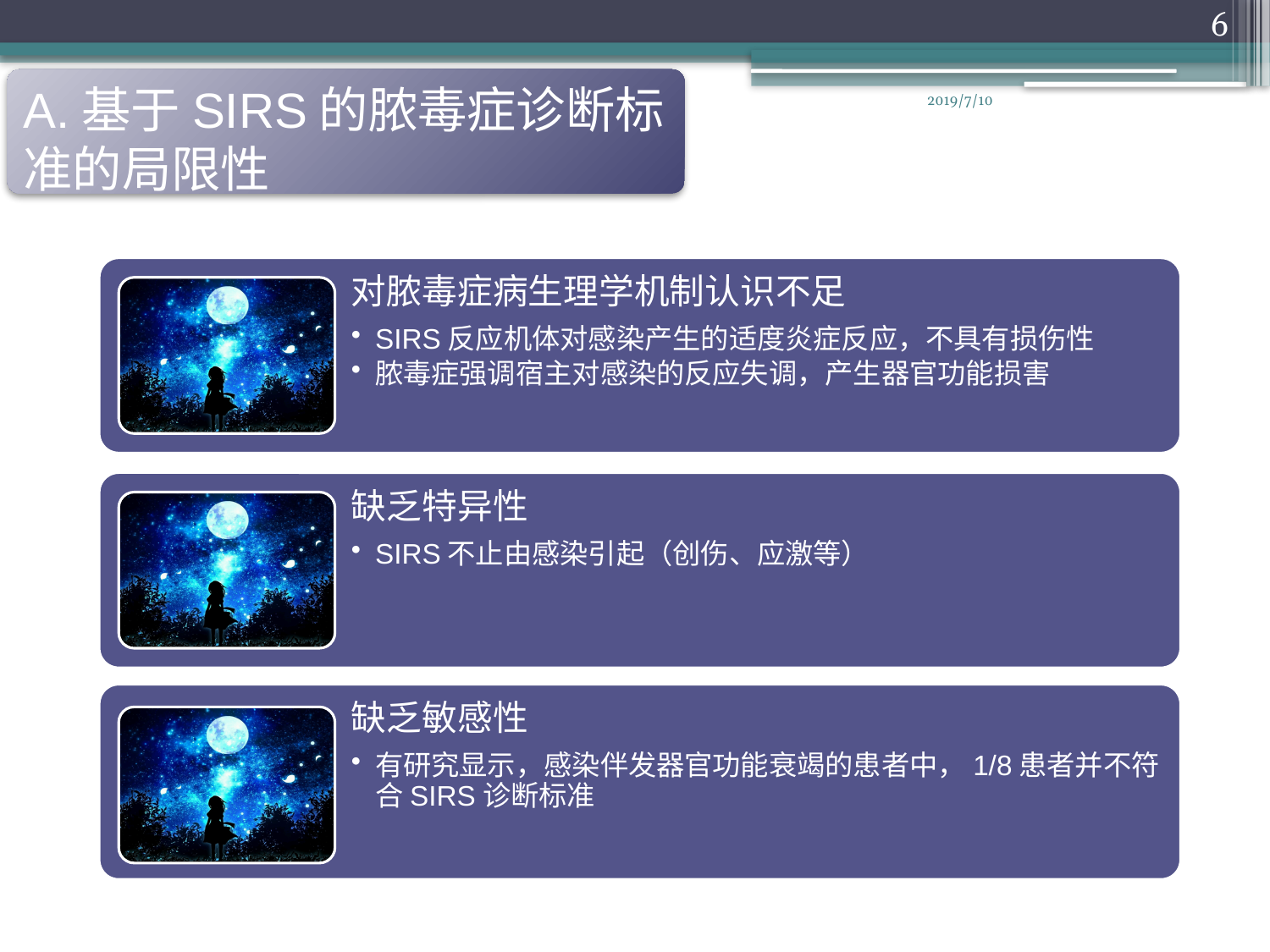

6
A.基于SIRS的脓毒症诊断标准的局限性

2019/7/10
对脓毒症病生理学机制认识不足
SIRS反应机体对感染产生的适度炎症反应，不具有损伤性
脓毒症强调宿主对感染的反应失调，产生器官功能损害
缺乏特异性
SIRS不止由感染引起（创伤、应激等）
缺乏敏感性
有研究显示，感染伴发器官功能衰竭的患者中，1/8患者并不符合SIRS诊断标准